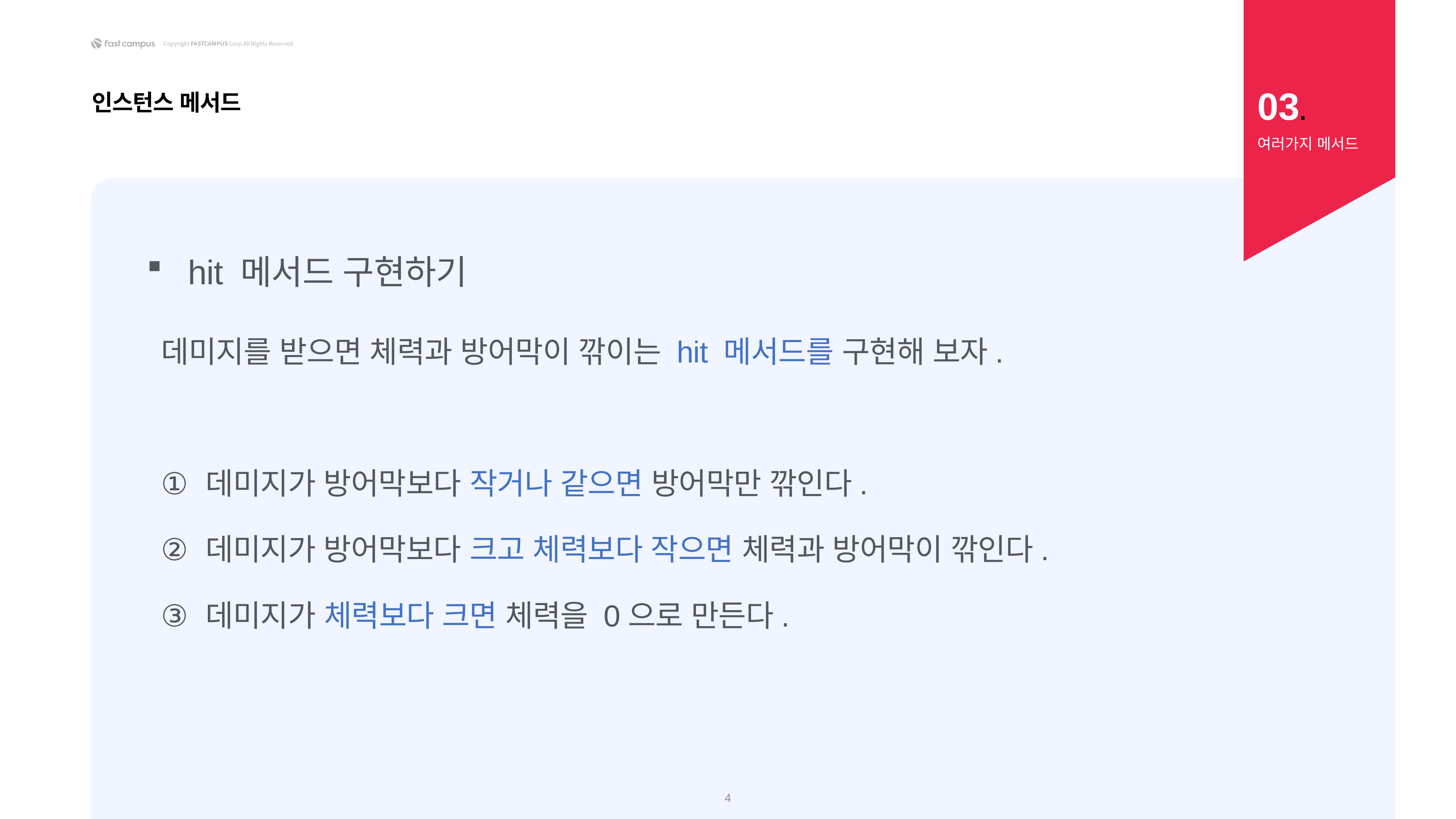

03.
인스턴스 메서드
여러가지 메서드
hit 메서드 구현하기

데미지를 받으면 체력과 방어막이 깎이는 hit 메서드를 구현해 보자.

데미지가 방어막보다 작거나 같으면 방어막만 깎인다.
데미지가 방어막보다 크고 체력보다 작으면 체력과 방어막이 깎인다.
데미지가 체력보다 크면 체력을 0으로 만든다.
4